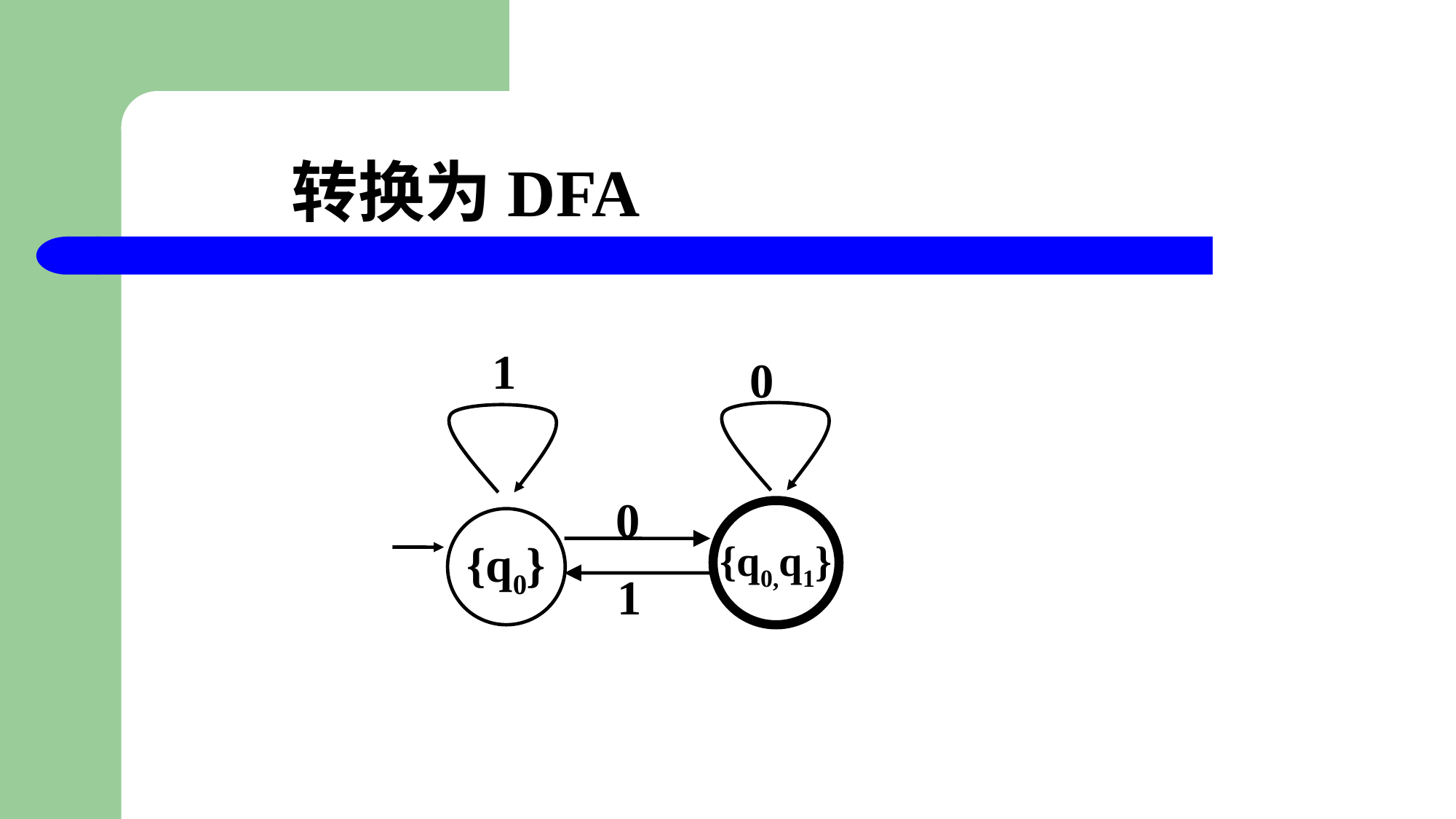

# 转换为DFA
1
0

0
{q0,q1}
{q0}

1